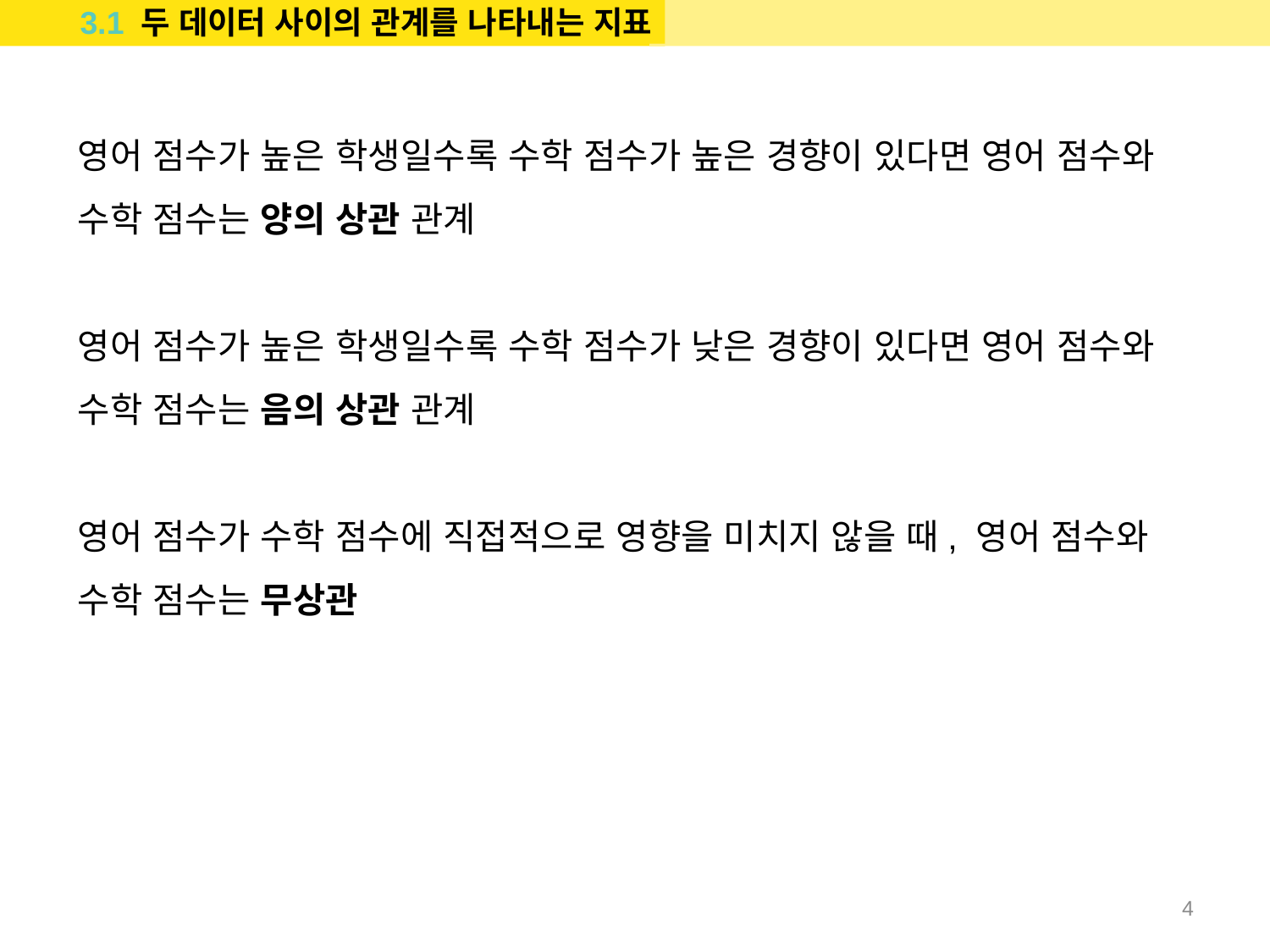

3.1 두 데이터 사이의 관계를 나타내는 지표

3.1 두 데이터 사이의 관계를 나타내는 지표
영어 점수가 높은 학생일수록 수학 점수가 높은 경향이 있다면 영어 점수와 수학 점수는 양의 상관 관계

영어 점수가 높은 학생일수록 수학 점수가 낮은 경향이 있다면 영어 점수와 수학 점수는 음의 상관 관계

영어 점수가 수학 점수에 직접적으로 영향을 미치지 않을 때, 영어 점수와 수학 점수는 무상관

4